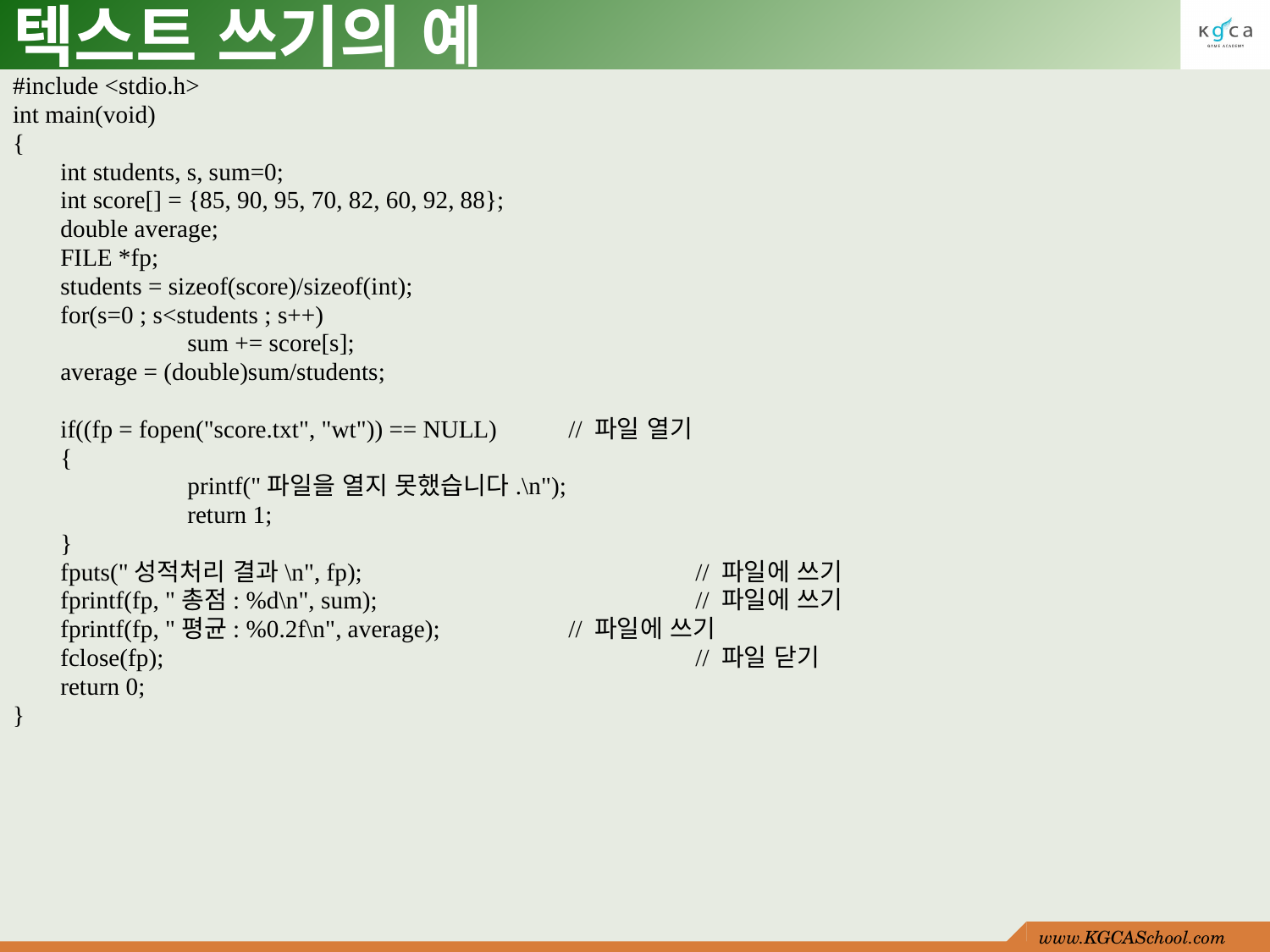

# 텍스트 쓰기의 예
#include <stdio.h>
int main(void)
{
	int students, s, sum=0;
	int score[] = {85, 90, 95, 70, 82, 60, 92, 88};
	double average;
	FILE *fp;
	students = sizeof(score)/sizeof(int);
	for(s=0 ; s<students ; s++)
		sum += score[s];
	average = (double)sum/students;

	if((fp = fopen("score.txt", "wt")) == NULL)	// 파일 열기
	{
		printf("파일을 열지 못했습니다.\n");
		return 1;
	}
	fputs("성적처리 결과\n", fp);			// 파일에 쓰기
	fprintf(fp, "총점: %d\n", sum);			// 파일에 쓰기
	fprintf(fp, "평균: %0.2f\n", average);		// 파일에 쓰기
	fclose(fp);					// 파일 닫기
	return 0;
}